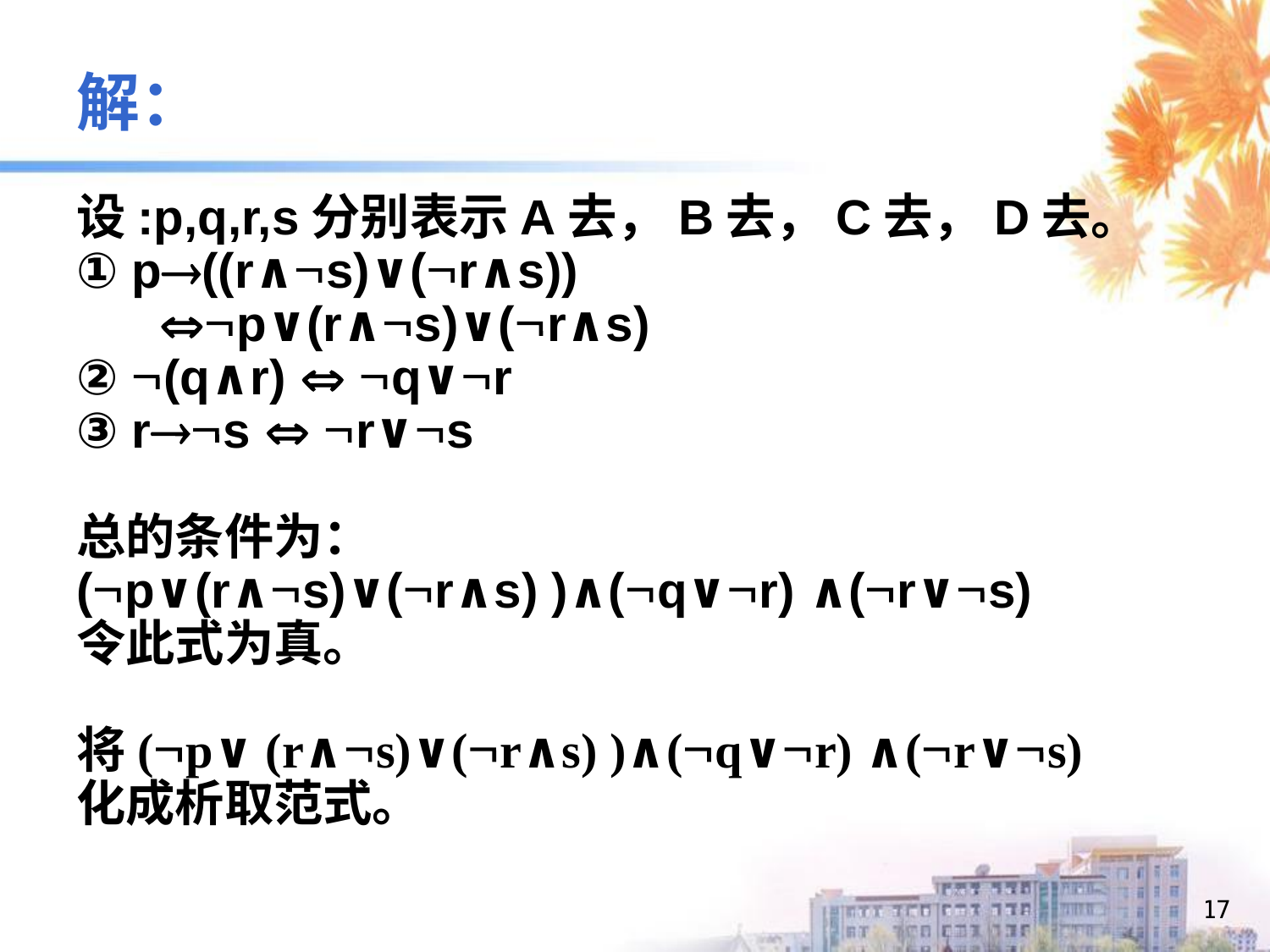

解：
设:p,q,r,s分别表示A去，B去，C去，D去。
① p→((r∧¬s)∨(¬r∧s))
      ⇔¬p∨(r∧¬s)∨(¬r∧s)
② ¬(q∧r) ⇔ ¬q∨¬r
③ r→¬s ⇔ ¬r∨¬s

总的条件为：
(¬p∨(r∧¬s)∨(¬r∧s) )∧(¬q∨¬r) ∧(¬r∨¬s)
令此式为真。

将(¬p∨ (r∧¬s)∨(¬r∧s) )∧(¬q∨¬r) ∧(¬r∨¬s)
化成析取范式。
17